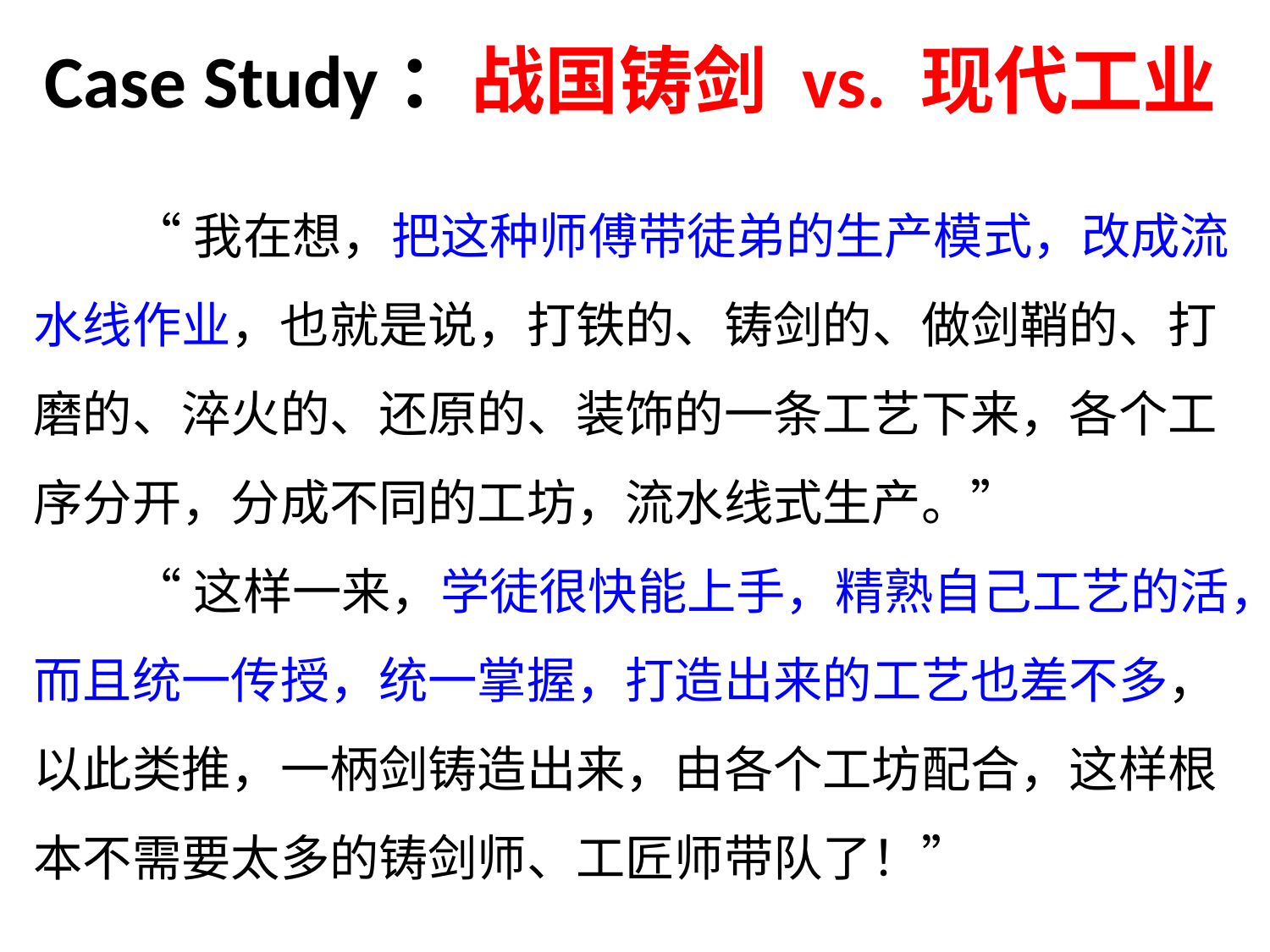

# Case Study：战国铸剑 vs. 现代工业
         “我在想，把这种师傅带徒弟的生产模式，改成流水线作业，也就是说，打铁的、铸剑的、做剑鞘的、打磨的、淬火的、还原的、装饰的一条工艺下来，各个工序分开，分成不同的工坊，流水线式生产。”
         “这样一来，学徒很快能上手，精熟自己工艺的活，而且统一传授，统一掌握，打造出来的工艺也差不多，以此类推，一柄剑铸造出来，由各个工坊配合，这样根本不需要太多的铸剑师、工匠师带队了！”